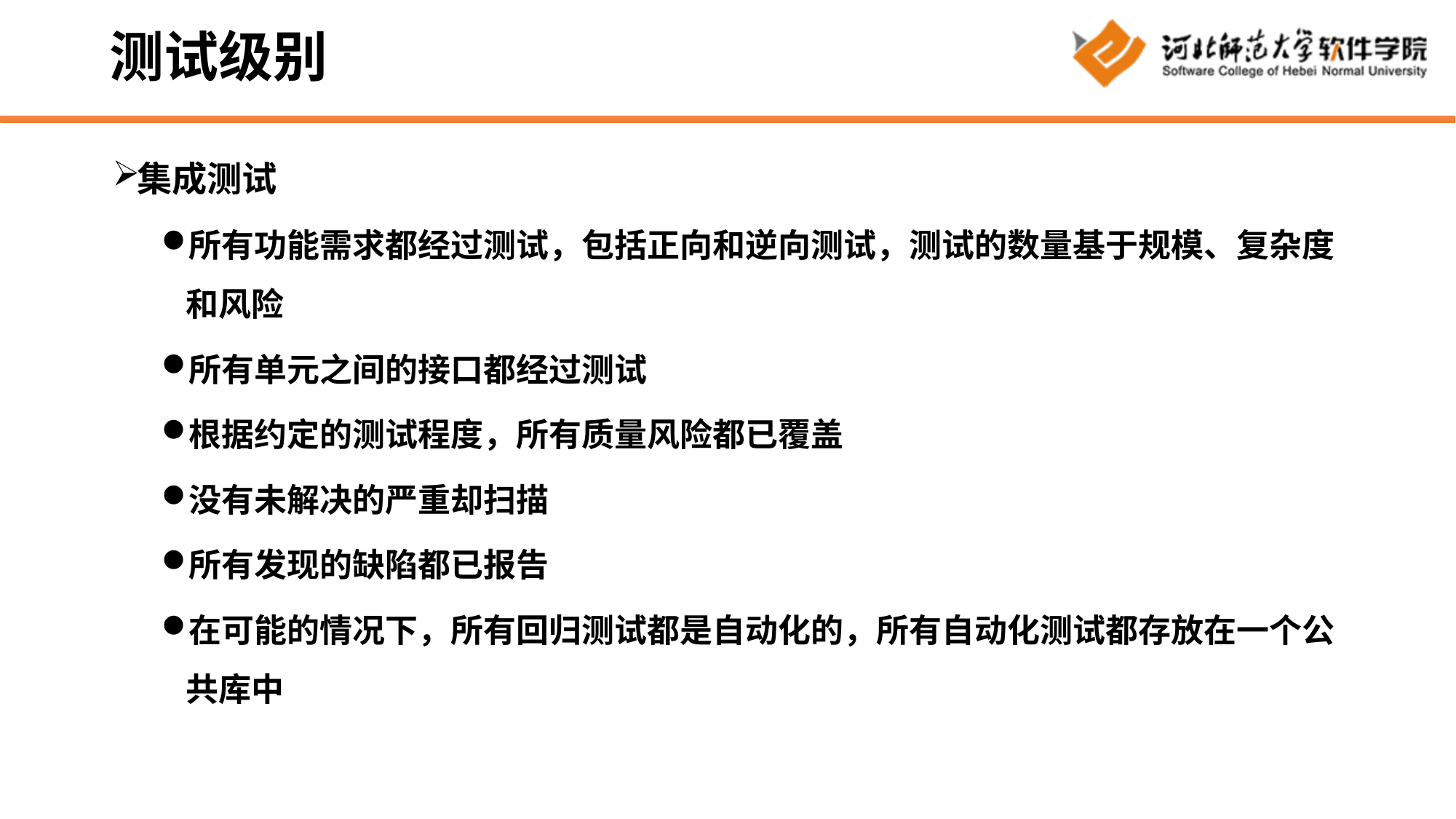

# 测试级别
集成测试
所有功能需求都经过测试，包括正向和逆向测试，测试的数量基于规模、复杂度和风险
所有单元之间的接口都经过测试
根据约定的测试程度，所有质量风险都已覆盖
没有未解决的严重却扫描
所有发现的缺陷都已报告
在可能的情况下，所有回归测试都是自动化的，所有自动化测试都存放在一个公共库中